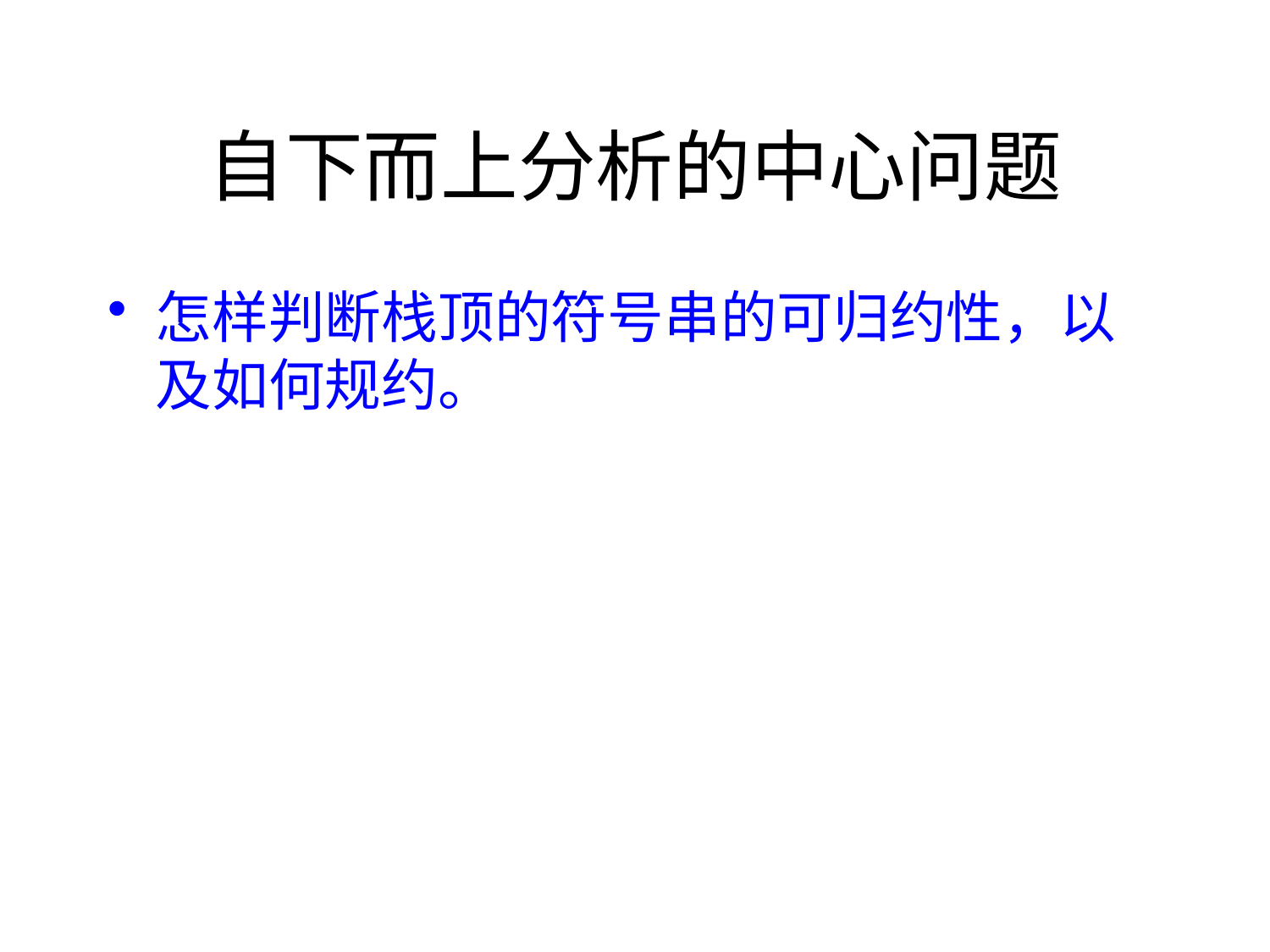

# 自下而上分析的中心问题
怎样判断栈顶的符号串的可归约性，以及如何规约。